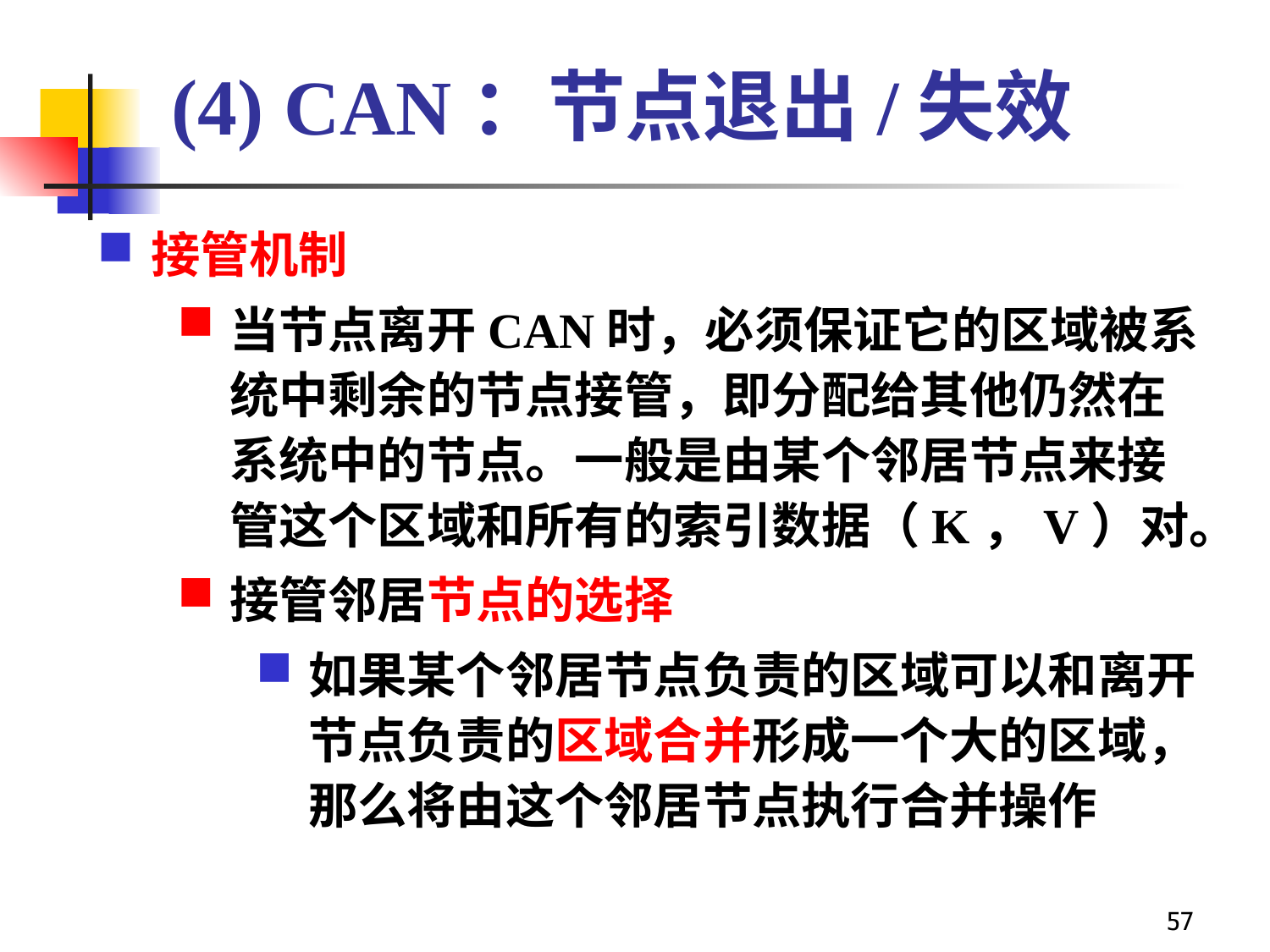

# (4) CAN：节点退出/失效
接管机制
当节点离开CAN时，必须保证它的区域被系统中剩余的节点接管，即分配给其他仍然在系统中的节点。一般是由某个邻居节点来接管这个区域和所有的索引数据（K，V）对。
接管邻居节点的选择
如果某个邻居节点负责的区域可以和离开节点负责的区域合并形成一个大的区域，那么将由这个邻居节点执行合并操作
57